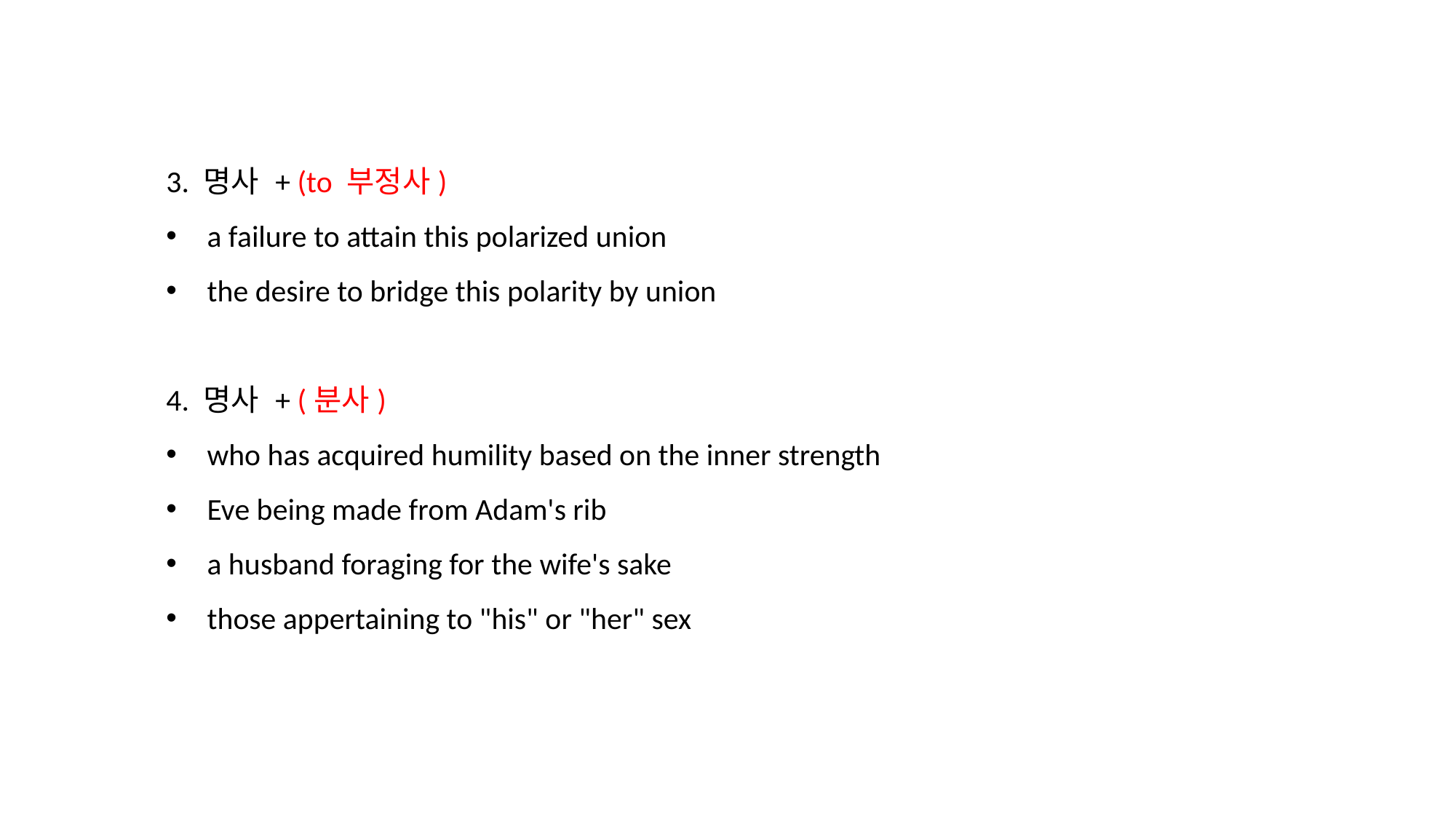

3. 명사 + (to 부정사)
a failure to attain this polarized union
the desire to bridge this polarity by union

4. 명사 + (분사)
who has acquired humility based on the inner strength
Eve being made from Adam's rib
a husband foraging for the wife's sake
those appertaining to "his" or "her" sex